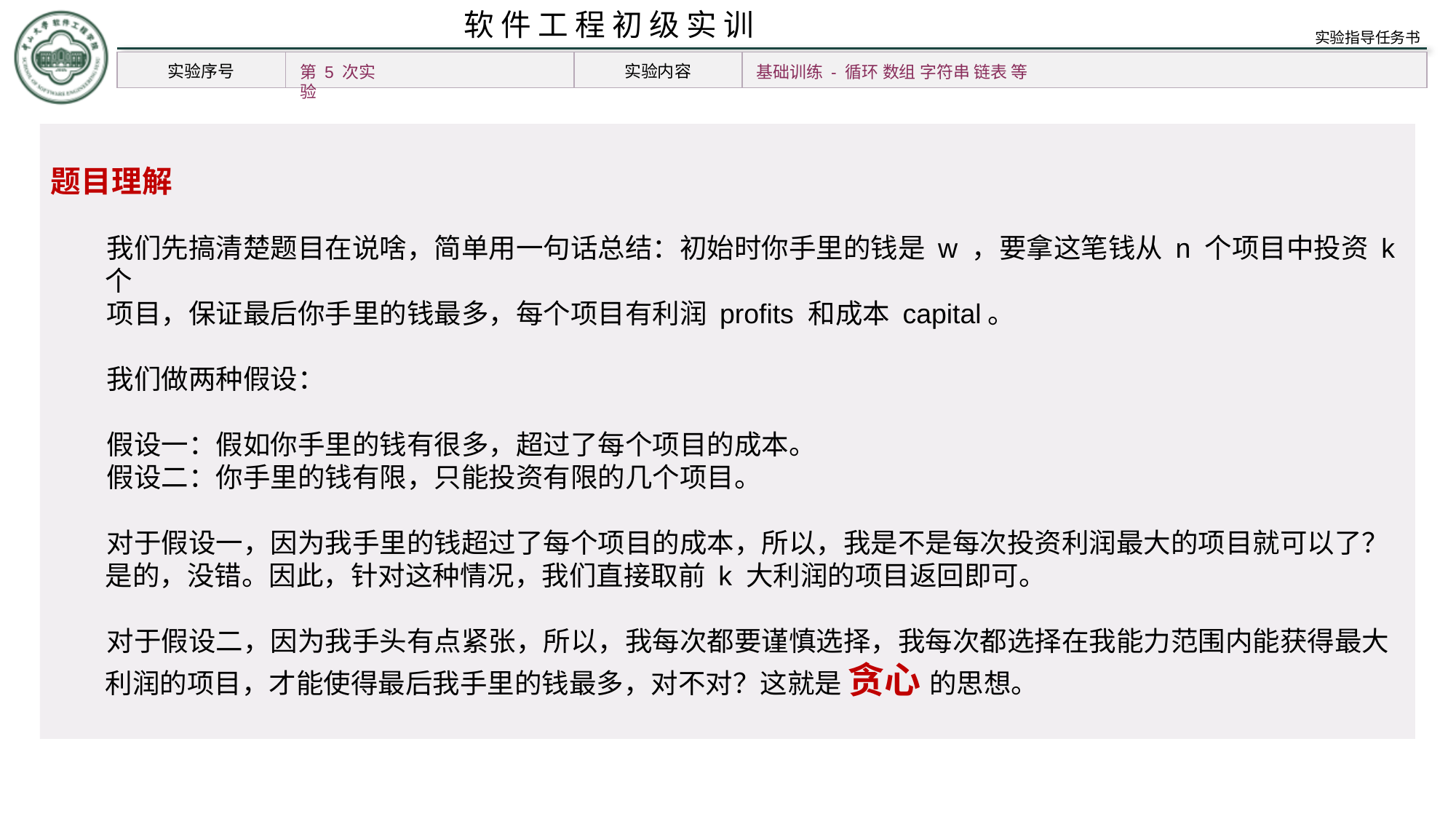

第 5 次实验
基础训练 - 循环 数组 字符串 链表 等

题目理解

        我们先搞清楚题目在说啥，简单用一句话总结：初始时你手里的钱是 w ，要拿这笔钱从 n 个项目中投资 k 个
        项目，保证最后你手里的钱最多，每个项目有利润 profits 和成本 capital。

        我们做两种假设：

        假设一：假如你手里的钱有很多，超过了每个项目的成本。
        假设二：你手里的钱有限，只能投资有限的几个项目。

        对于假设一，因为我手里的钱超过了每个项目的成本，所以，我是不是每次投资利润最大的项目就可以了？是的，没错。因此，针对这种情况，我们直接取前 k 大利润的项目返回即可。

        对于假设二，因为我手头有点紧张，所以，我每次都要谨慎选择，我每次都选择在我能力范围内能获得最大利润的项目，才能使得最后我手里的钱最多，对不对？这就是 贪心 的思想。